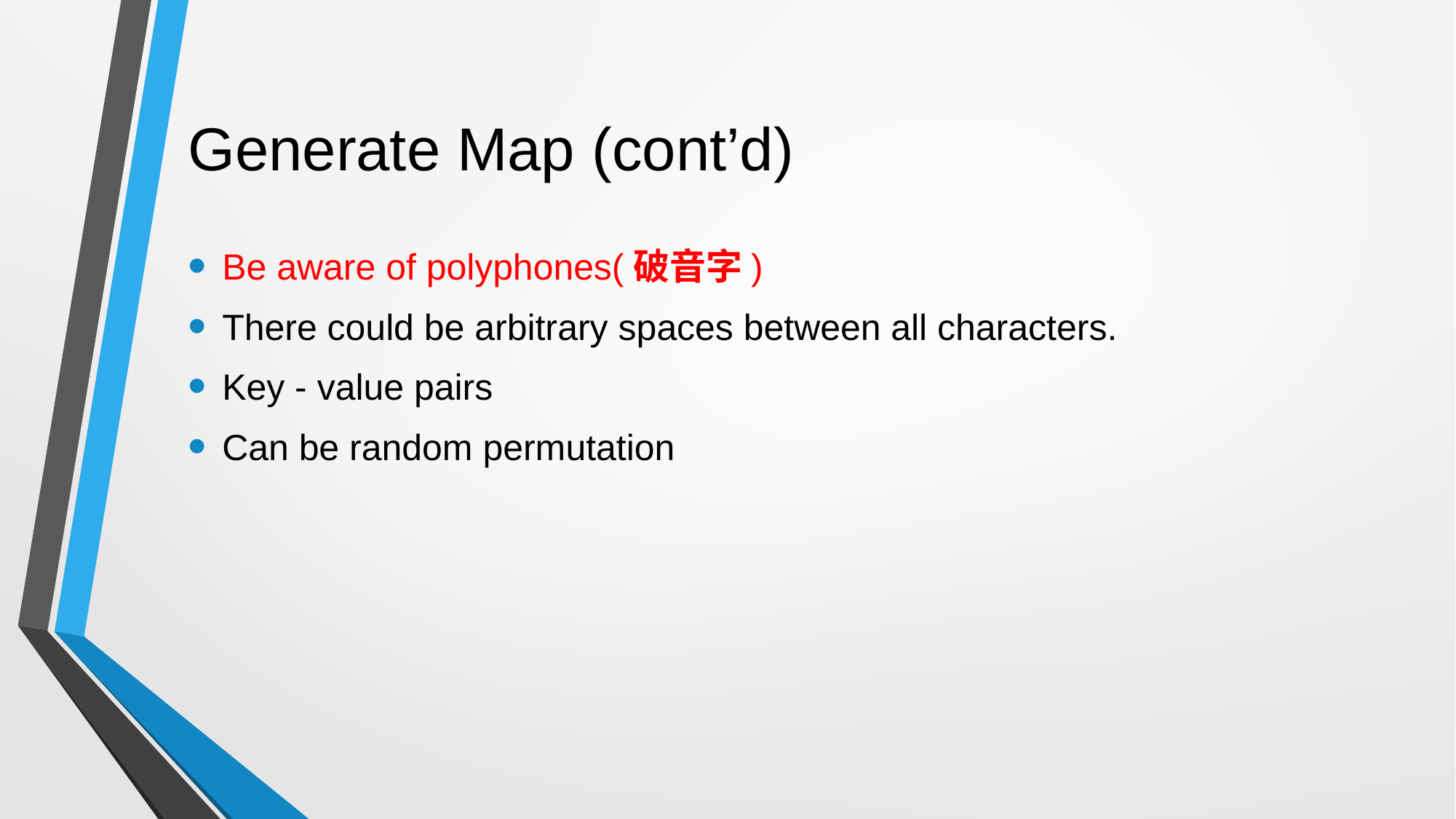

# Generate Map (cont’d)
Be aware of polyphones(破音字)
There could be arbitrary spaces between all characters.
Key - value pairs
Can be random permutation